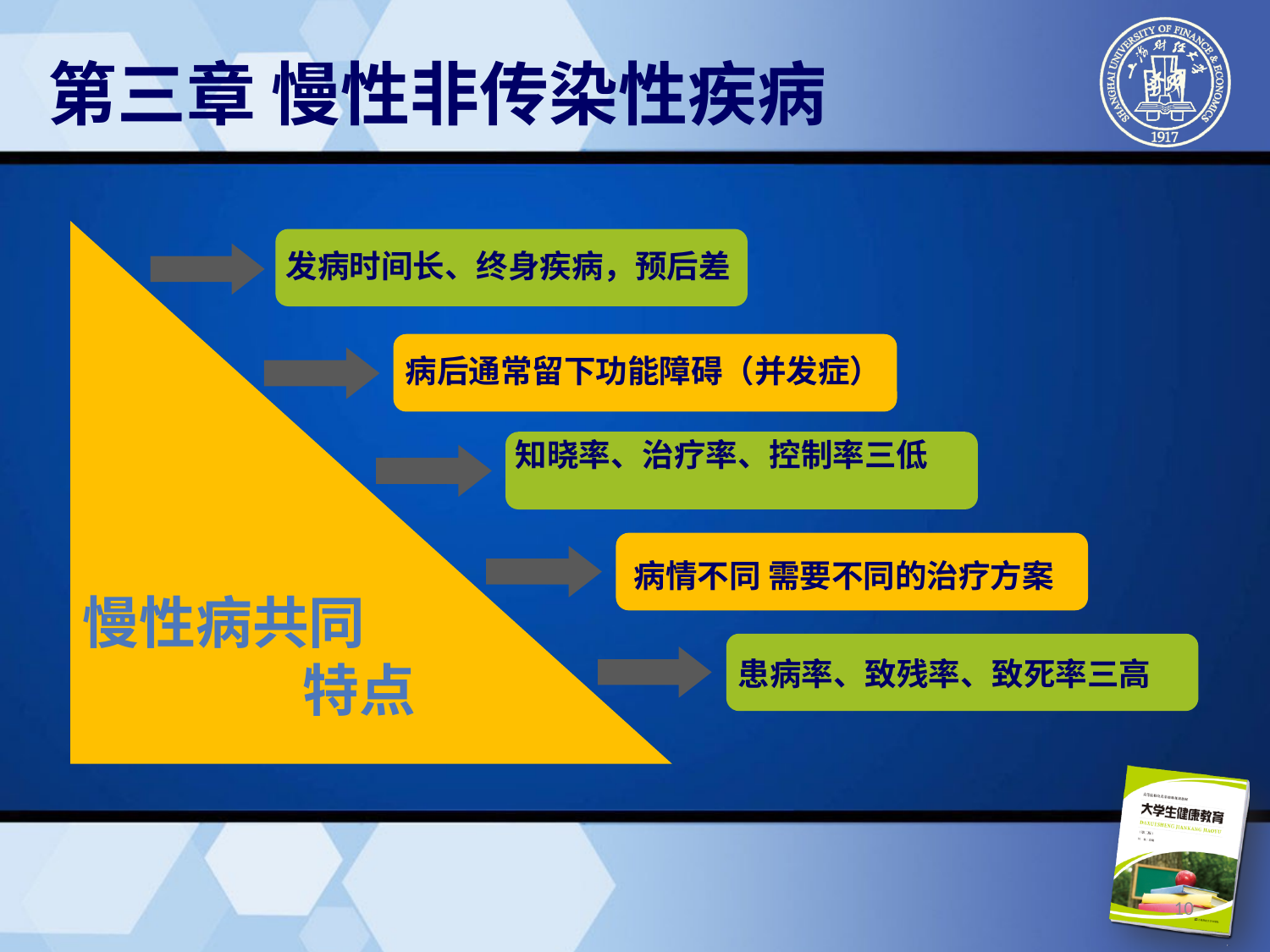

第三章 慢性非传染性疾病

发病时间长、终身疾病，预后差

病后通常留下功能障碍（并发症）

知晓率、治疗率、控制率三低

 病情不同 需要不同的治疗方案

患病率、致残率、致死率三高
慢性病共同
                特点

10